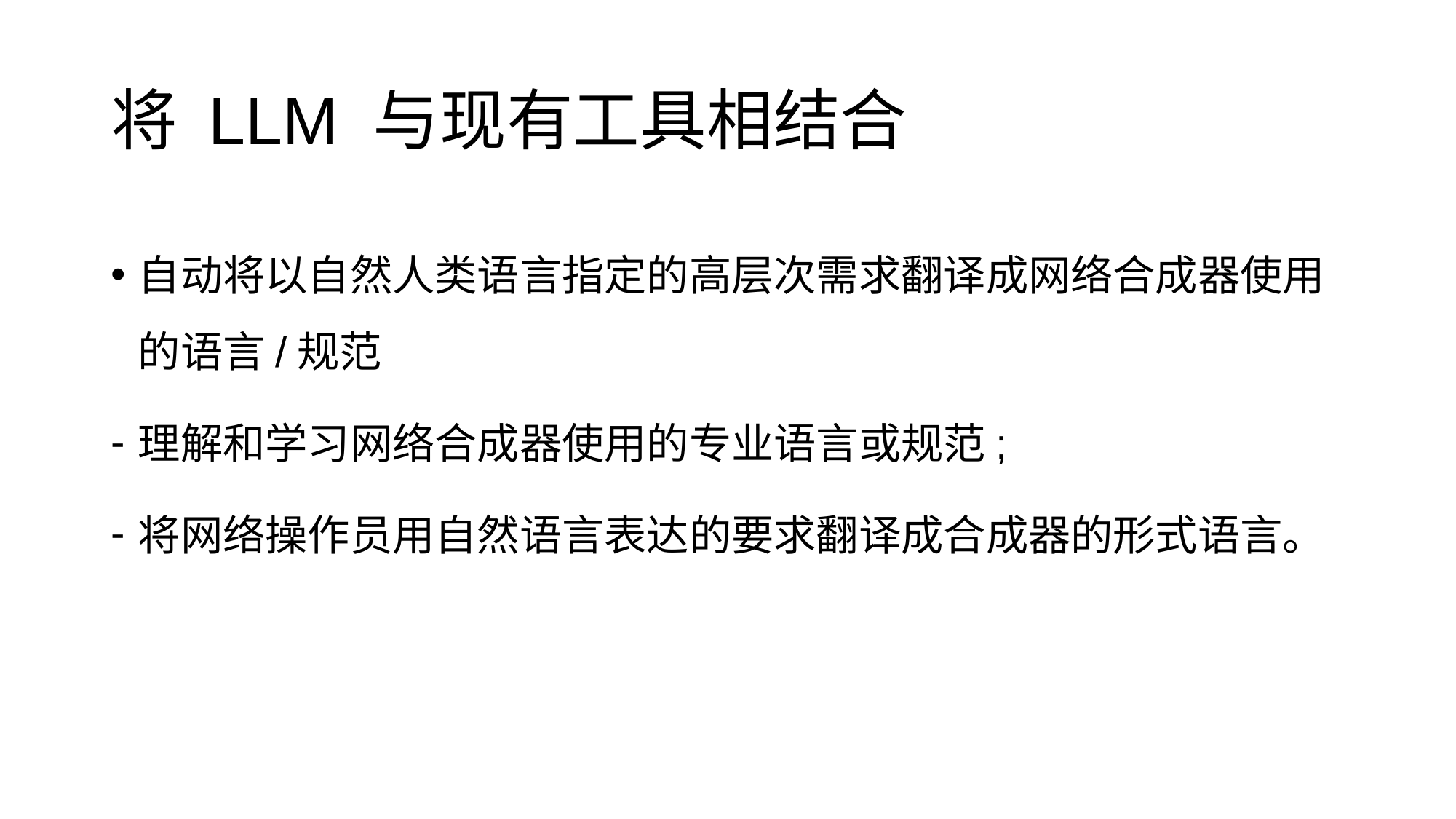

# 将 LLM 与现有工具相结合
自动将以自然人类语言指定的高层次需求翻译成网络合成器使用  的语言/规范
理解和学习网络合成器使用的专业语言或规范;
将网络操作员用自然语言表达的要求翻译成合成器的形式语言。